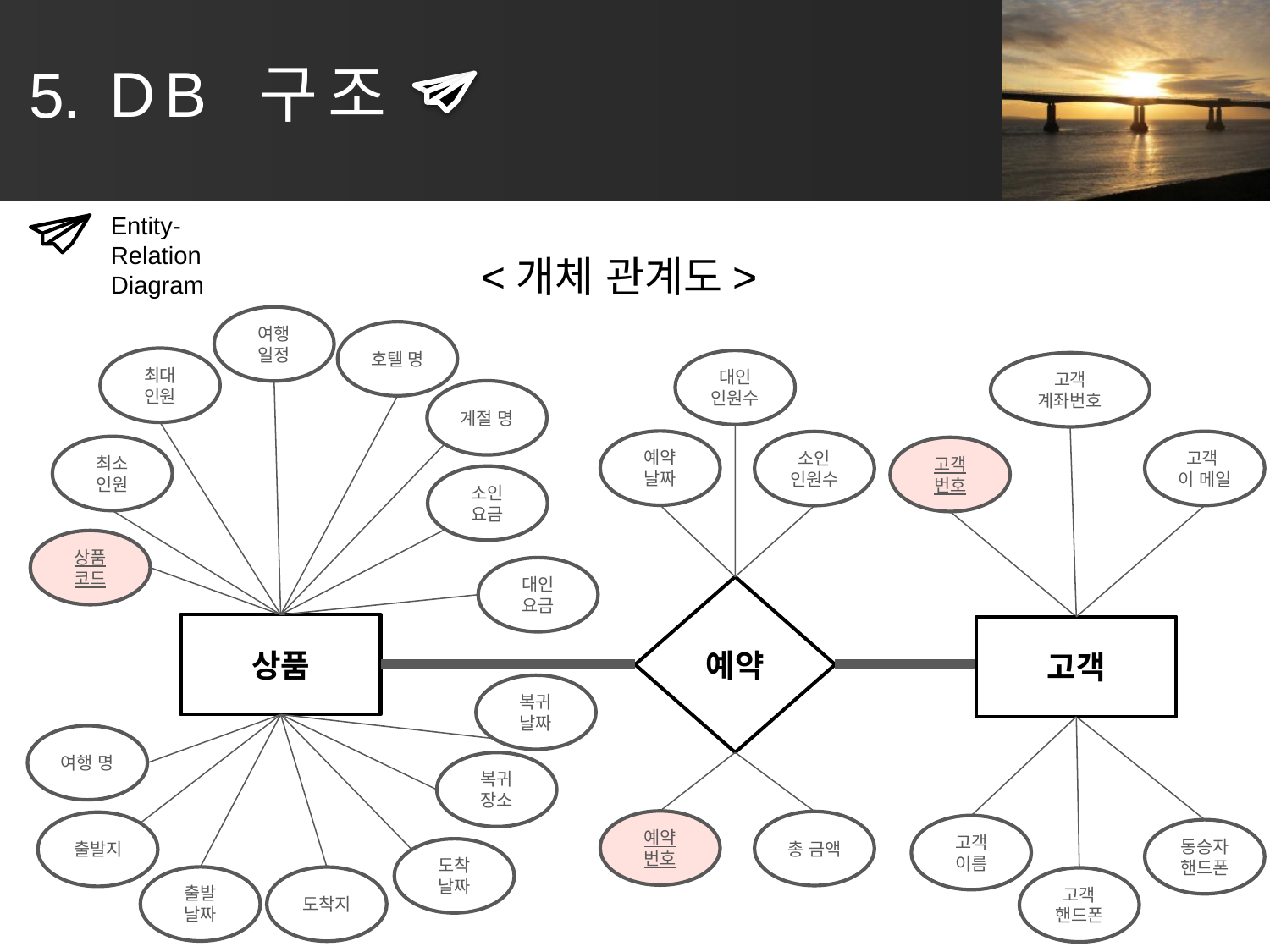

DB 구조
5.

Entity-
Relation
Diagram

<개체 관계도>
여행
일정
호텔 명
최대
인원
대인
인원수
고객
계좌번호
계절 명
예약
날짜
고객
이 메일
소인
인원수
최소
인원
고객
번호
소인
요금
상품
코드
대인
요금
예약
상품
고객
복귀
날짜
여행 명
복귀
장소
예약
번호
총 금액
출발지
고객
이름
동승자 핸드폰
도착
날짜
출발
날짜
도착지
고객
핸드폰